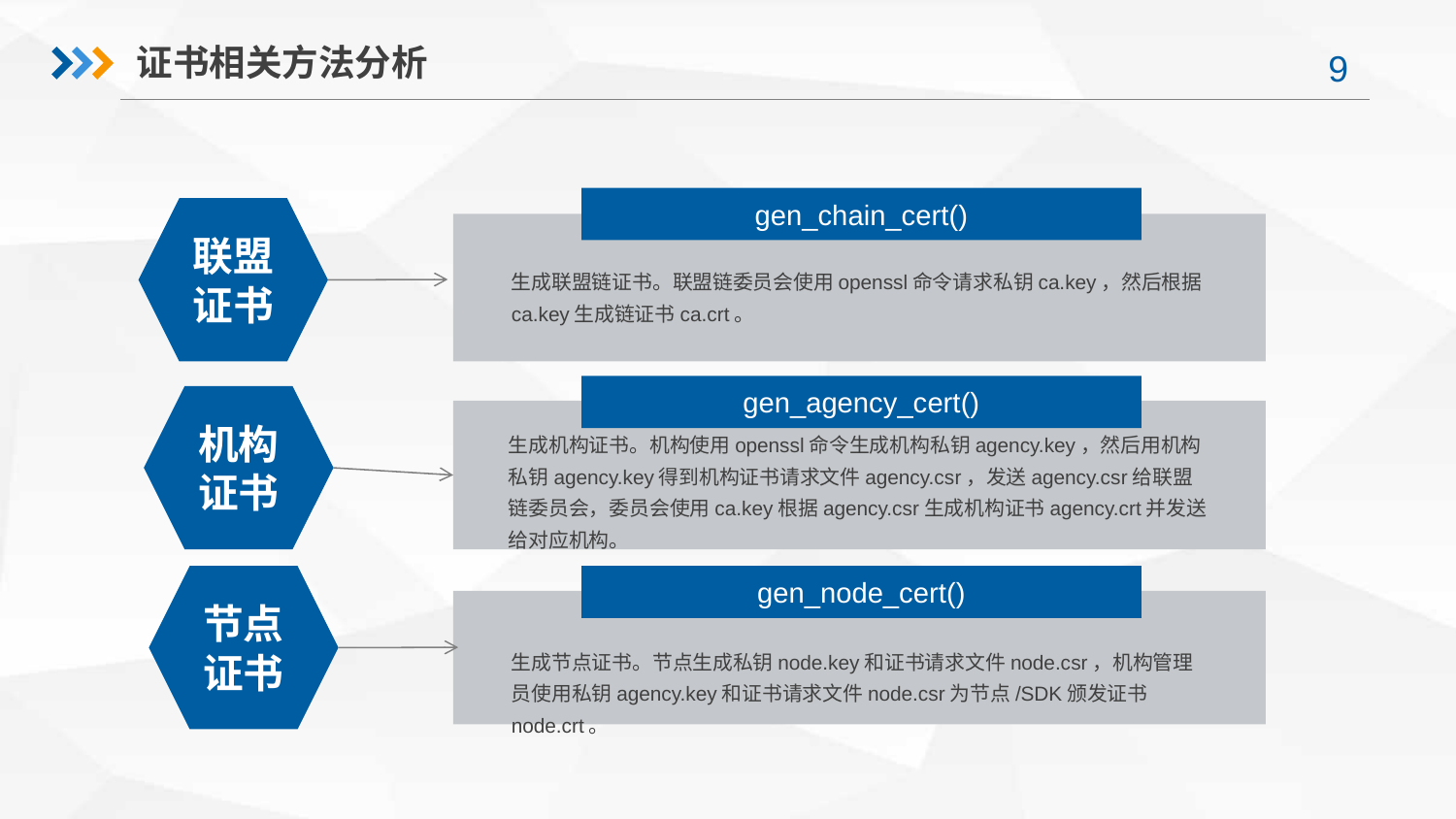

证书相关方法分析
gen_chain_cert()
联盟证书

生成联盟链证书。联盟链委员会使用openssl命令请求私钥ca.key，然后根据ca.key生成链证书ca.crt。
gen_agency_cert()
机构证书

生成机构证书。机构使用openssl命令生成机构私钥agency.key，然后用机构私钥agency.key得到机构证书请求文件agency.csr，发送agency.csr给联盟链委员会，委员会使用ca.key根据agency.csr生成机构证书agency.crt并发送给对应机构。
节点证书
gen_node_cert()

生成节点证书。节点生成私钥node.key和证书请求文件node.csr，机构管理员使用私钥agency.key和证书请求文件node.csr为节点/SDK颁发证书node.crt。